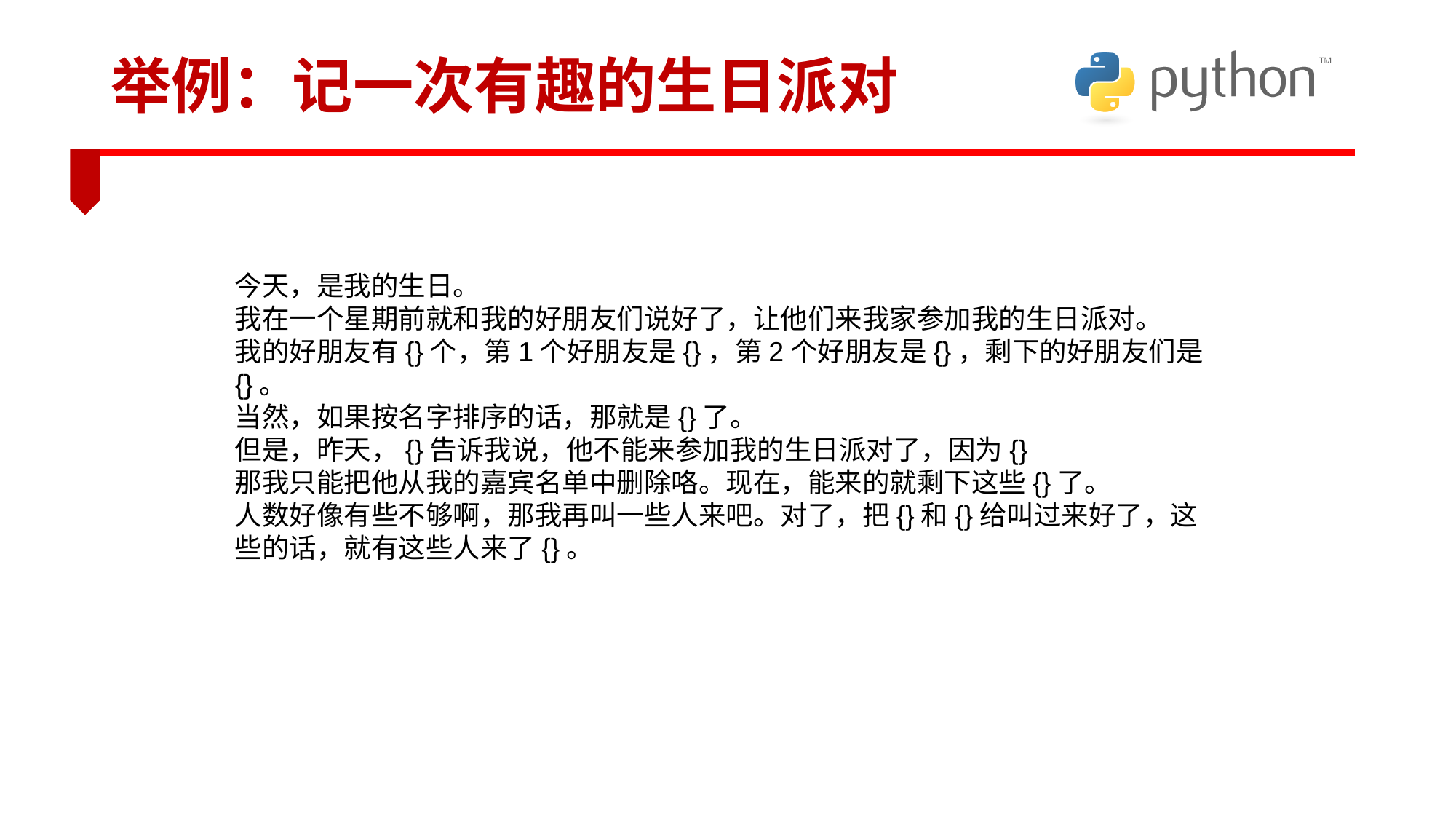

# 举例：记一次有趣的生日派对
今天，是我的生日。
我在一个星期前就和我的好朋友们说好了，让他们来我家参加我的生日派对。
我的好朋友有{}个，第1个好朋友是{}，第2个好朋友是{}，剩下的好朋友们是{}。
当然，如果按名字排序的话，那就是{}了。
但是，昨天，{}告诉我说，他不能来参加我的生日派对了，因为{}
那我只能把他从我的嘉宾名单中删除咯。现在，能来的就剩下这些{}了。
人数好像有些不够啊，那我再叫一些人来吧。对了，把{}和{}给叫过来好了，这些的话，就有这些人来了{}。